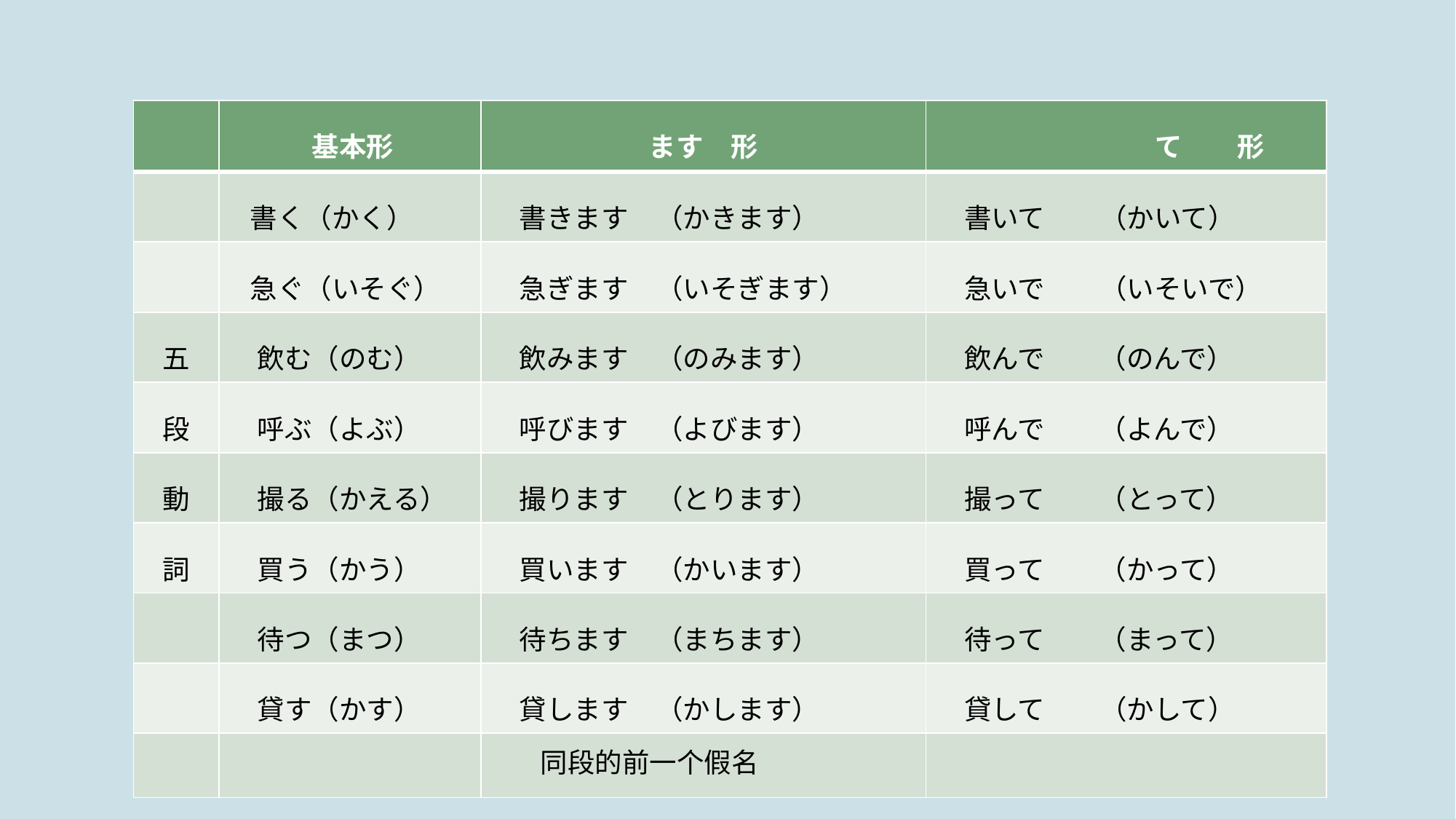

|  | 基本形 | ます　形 | て　　形 |
| --- | --- | --- | --- |
|  | 書く（かく） | 書きます　（かきます） | 書いて　　（かいて） |
|  | 急ぐ（いそぐ） | 急ぎます　（いそぎます） | 急いで　　（いそいで） |
| 五 | 飲む（のむ） | 飲みます　（のみます） | 飲んで　　（のんで） |
| 段 | 呼ぶ（よぶ） | 呼びます　（よびます） | 呼んで　　（よんで） |
| 動 | 撮る（かえる） | 撮ります　（とります） | 撮って　　（とって） |
| 詞 | 買う（かう） | 買います　（かいます） | 買って　　（かって） |
|  | 待つ（まつ） | 待ちます　（まちます） | 待って　　（まって） |
|  | 貸す（かす） | 貸します　（かします） | 貸して　　（かして） |
|  |  |  |  |
同段的前一个假名